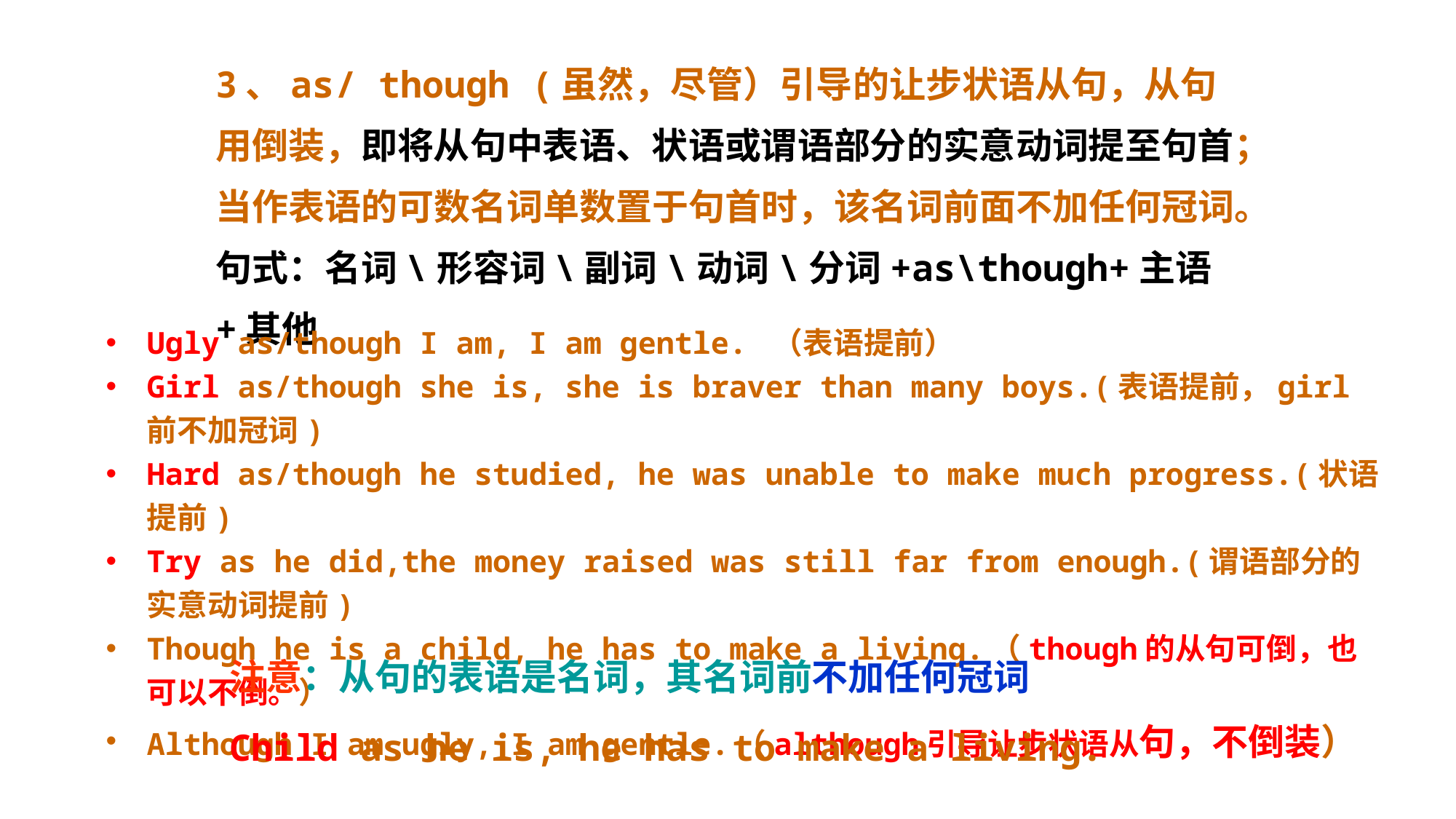

3、as/ though (虽然，尽管）引导的让步状语从句，从句用倒装，即将从句中表语、状语或谓语部分的实意动词提至句首；当作表语的可数名词单数置于句首时，该名词前面不加任何冠词。
句式：名词\形容词\副词\动词\分词+as\though+主语+其他
Ugly as/though I am, I am gentle. （表语提前）
Girl as/though she is, she is braver than many boys.(表语提前，girl前不加冠词)
Hard as/though he studied, he was unable to make much progress.(状语提前)
Try as he did,the money raised was still far from enough.(谓语部分的实意动词提前)
Though he is a child, he has to make a living.（though的从句可倒，也可以不倒。）
Although I am ugly, I am gentle.（although引导让步状语从句，不倒装）

注意：从句的表语是名词，其名词前不加任何冠词
Child as he is, he has to make a living.